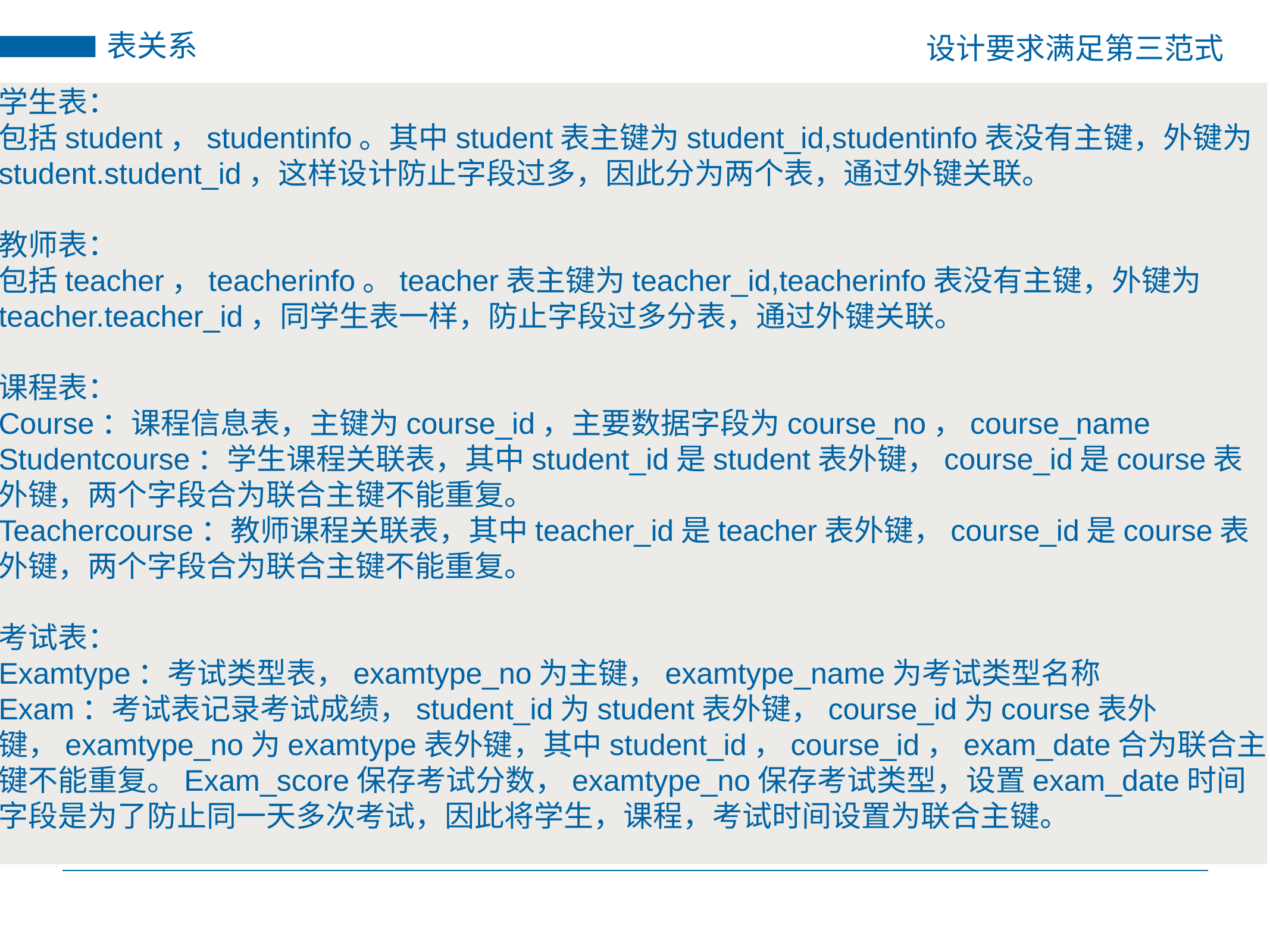

表关系
设计要求满足第三范式

学生表：
包括student，studentinfo。其中student表主键为student_id,studentinfo表没有主键，外键为student.student_id，这样设计防止字段过多，因此分为两个表，通过外键关联。

教师表：
包括teacher，teacherinfo。teacher表主键为teacher_id,teacherinfo表没有主键，外键为teacher.teacher_id，同学生表一样，防止字段过多分表，通过外键关联。

课程表：
Course：课程信息表，主键为course_id，主要数据字段为course_no，course_name
Studentcourse：学生课程关联表，其中student_id是student表外键，course_id是course表外键，两个字段合为联合主键不能重复。
Teachercourse：教师课程关联表，其中teacher_id是teacher表外键，course_id是course表外键，两个字段合为联合主键不能重复。

考试表：
Examtype：考试类型表，examtype_no为主键，examtype_name为考试类型名称
Exam：考试表记录考试成绩，student_id为student表外键，course_id为course表外键，examtype_no为examtype表外键，其中student_id，course_id，exam_date合为联合主键不能重复。Exam_score保存考试分数，examtype_no保存考试类型，设置exam_date时间字段是为了防止同一天多次考试，因此将学生，课程，考试时间设置为联合主键。